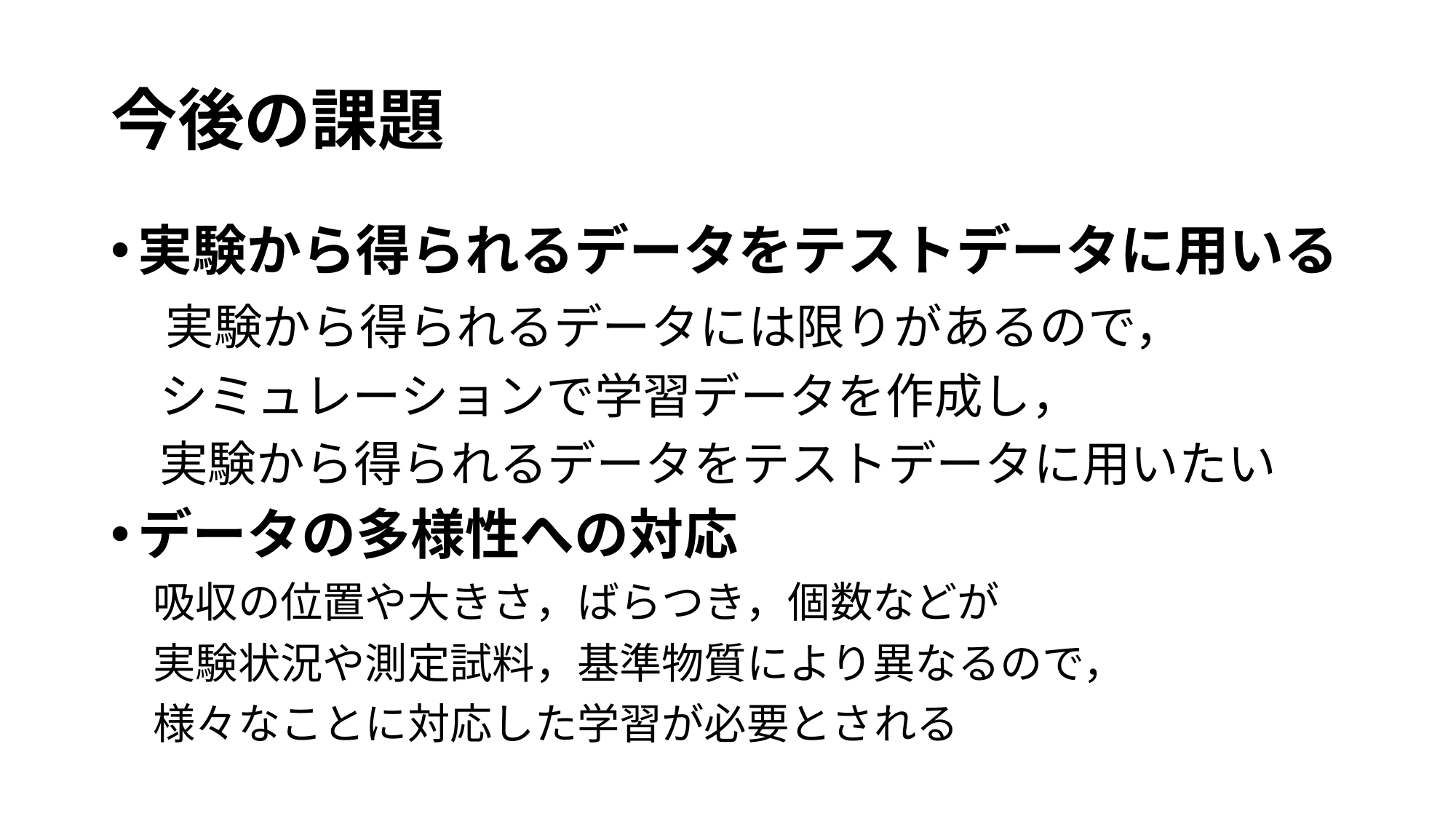

# 今後の課題
実験から得られるデータをテストデータに用いる
　実験から得られるデータには限りがあるので，
　シミュレーションで学習データを作成し，
　実験から得られるデータをテストデータに用いたい
データの多様性への対応
　吸収の位置や大きさ，ばらつき，個数などが
　実験状況や測定試料，基準物質により異なるので，
　様々なことに対応した学習が必要とされる